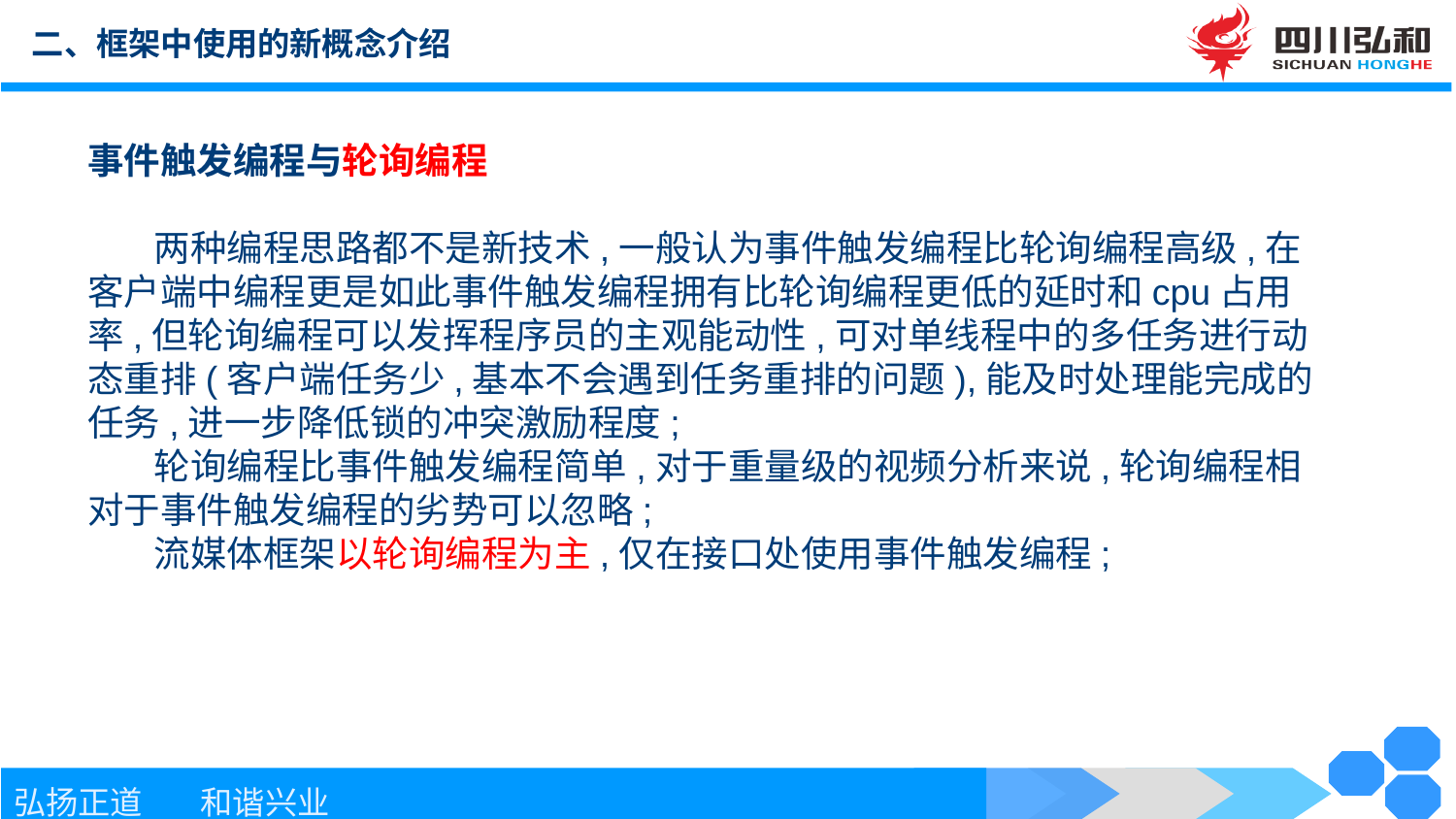

二、框架中使用的新概念介绍

事件触发编程与轮询编程

       两种编程思路都不是新技术,一般认为事件触发编程比轮询编程高级,在客户端中编程更是如此事件触发编程拥有比轮询编程更低的延时和cpu占用率,但轮询编程可以发挥程序员的主观能动性,可对单线程中的多任务进行动态重排(客户端任务少,基本不会遇到任务重排的问题),能及时处理能完成的任务,进一步降低锁的冲突激励程度;
       轮询编程比事件触发编程简单,对于重量级的视频分析来说,轮询编程相对于事件触发编程的劣势可以忽略;
       流媒体框架以轮询编程为主,仅在接口处使用事件触发编程;

Suitable for all category, Lorem Ipsum is not simply random text.